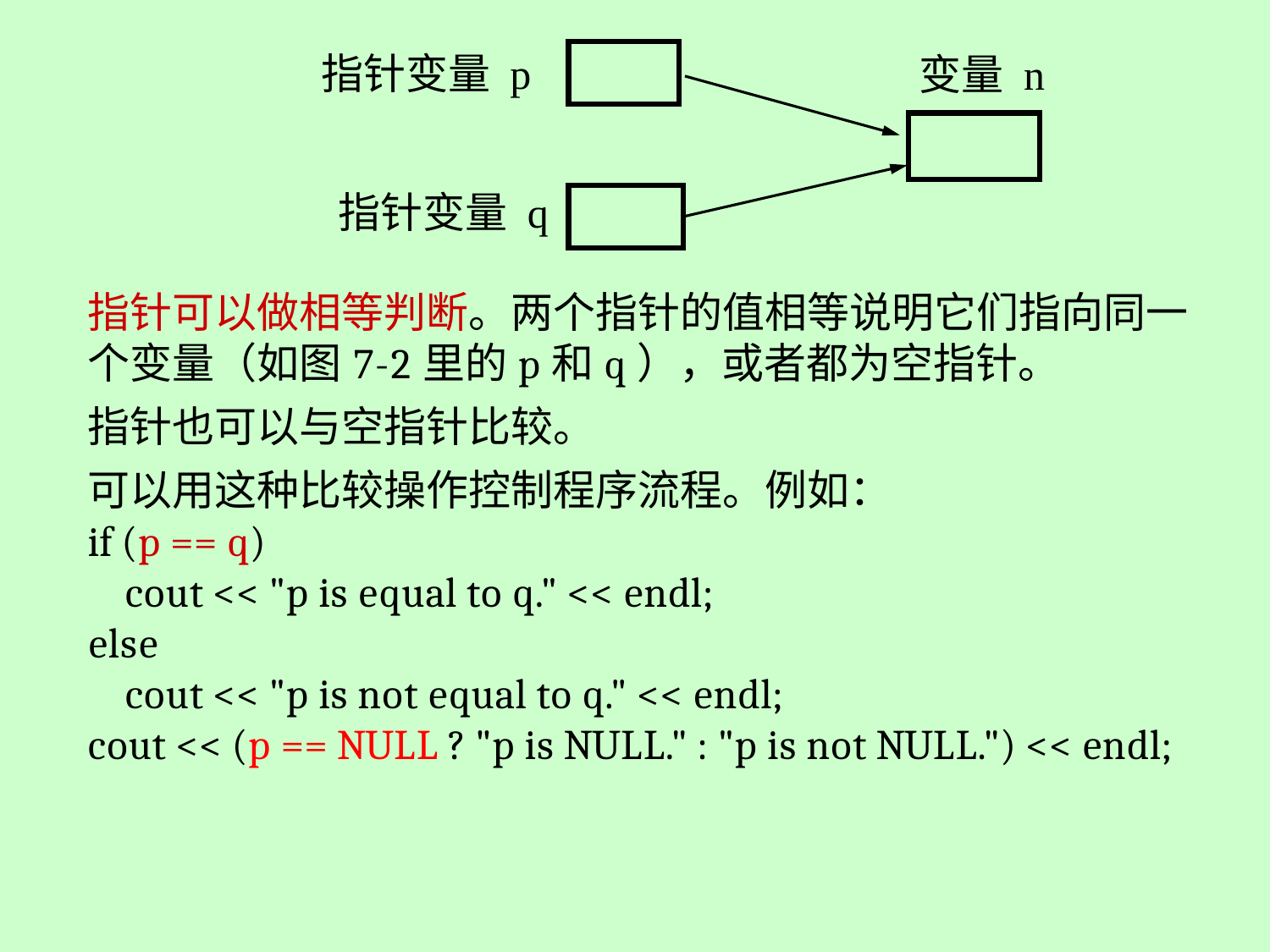

指针变量 p

变量 n

指针变量 q

指针可以做相等判断。两个指针的值相等说明它们指向同一个变量（如图7-2里的p和q），或者都为空指针。
指针也可以与空指针比较。
可以用这种比较操作控制程序流程。例如：
if (p == q)
    cout << "p is equal to q." << endl;
else
    cout << "p is not equal to q." << endl;
cout << (p == NULL ? "p is NULL." : "p is not NULL.") << endl;
19